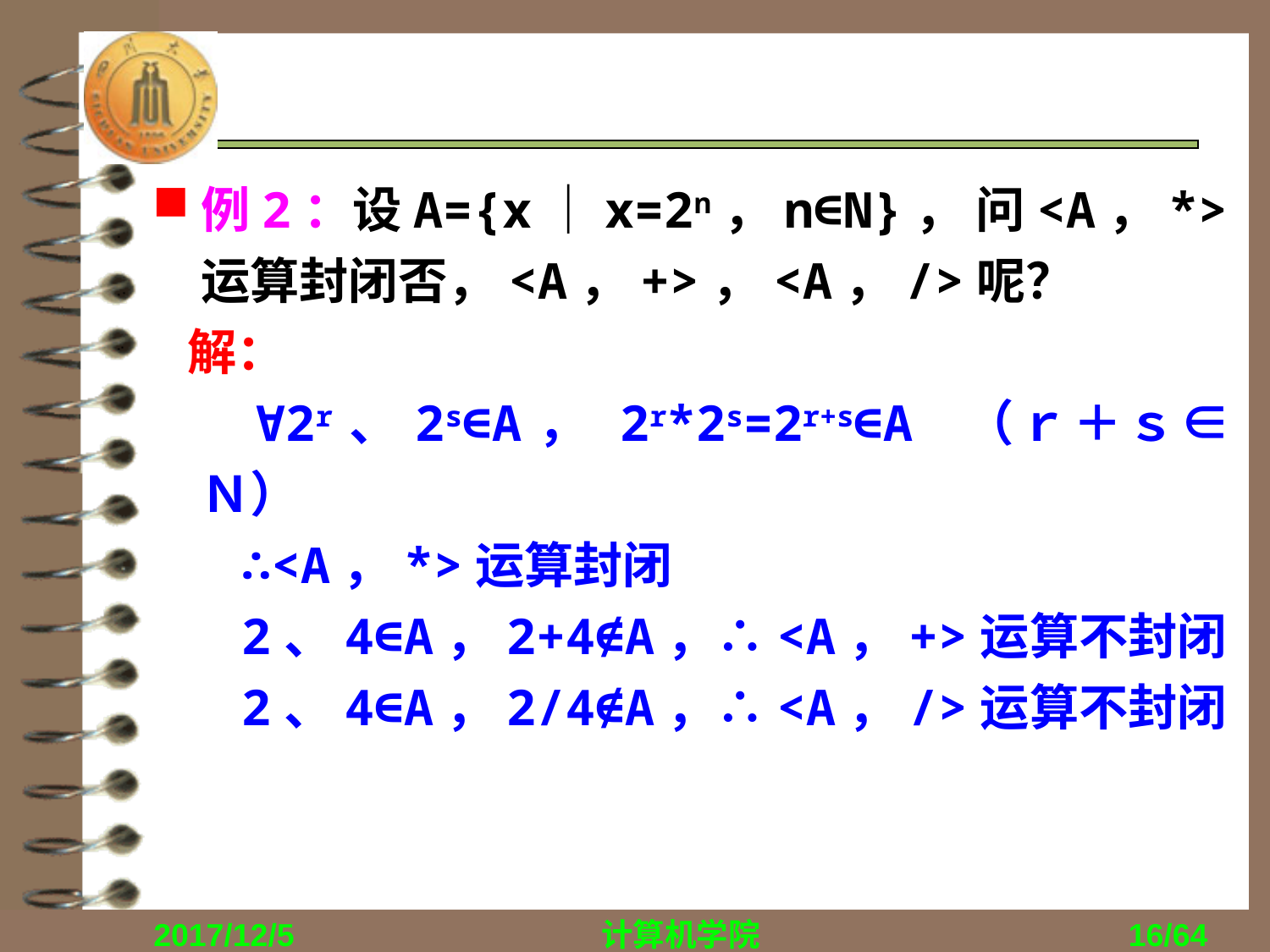

#
例2：设A={x｜x=2n，n∈N}， 问<A，*>运算封闭否，<A，+>，<A，/>呢？
  解：
   ∀2r、2s∈A， 2r*2s=2r+s∈A （ｒ＋ｓ∈Ｎ）
   ∴<A，*>运算封闭
   2、4∈A，2+4∉A，∴<A，+>运算不封闭
   2、4∈A，2/4∉A，∴<A，/>运算不封闭
2017/12/5
计算机学院
16/64